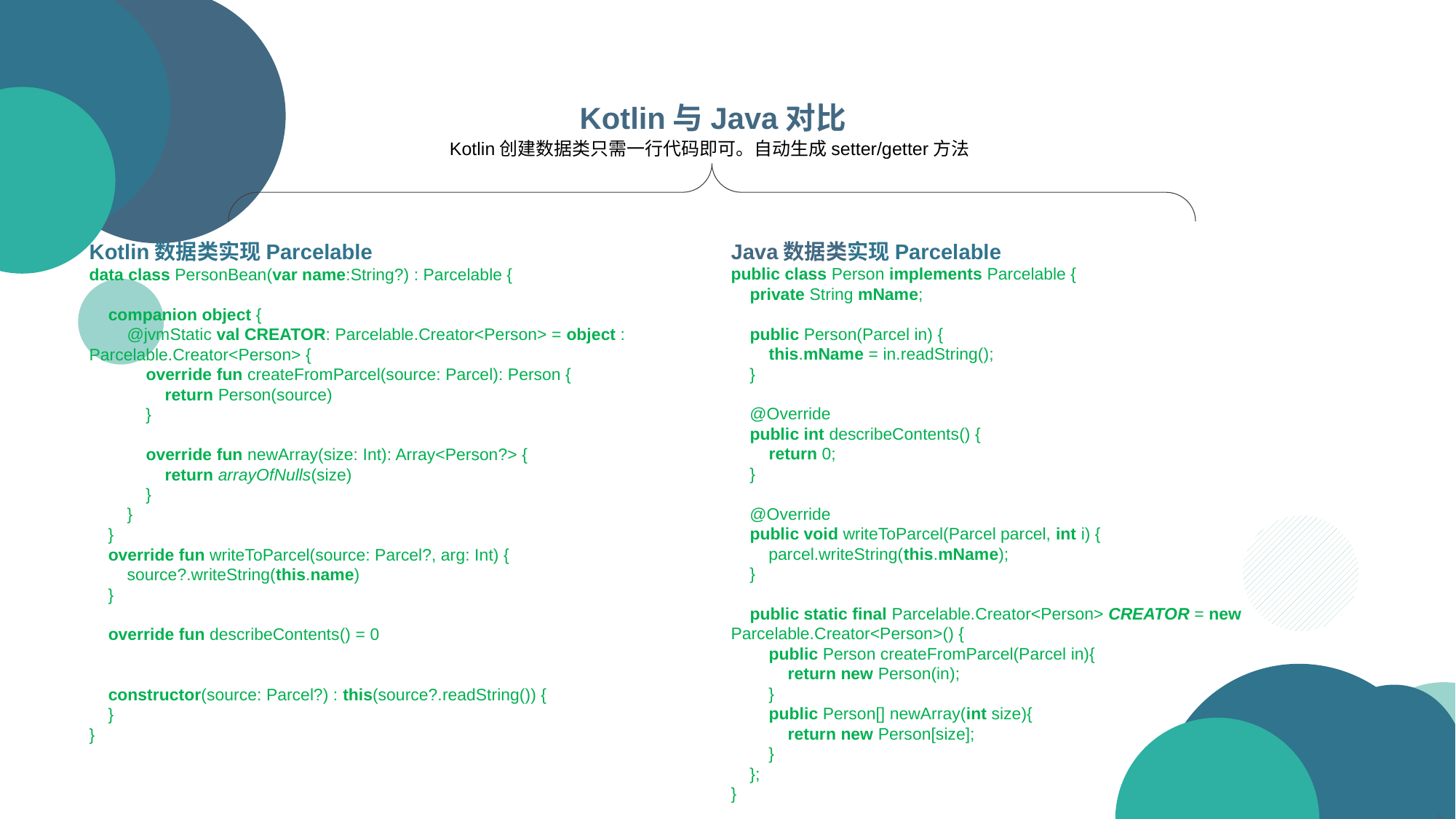

Kotlin与Java对比
Kotlin创建数据类只需一行代码即可。自动生成setter/getter方法
Java数据类实现Parcelable
public class Person implements Parcelable {
    private String mName;
    public Person(Parcel in) {
        this.mName = in.readString();
    }
    @Override
    public int describeContents() {
        return 0;
    }
    @Override
    public void writeToParcel(Parcel parcel, int i) {
        parcel.writeString(this.mName);
    }
    public static final Parcelable.Creator<Person> CREATOR = new Parcelable.Creator<Person>() {
        public Person createFromParcel(Parcel in){
            return new Person(in);
        }
        public Person[] newArray(int size){
            return new Person[size];
        }
    };
}

### Chart

| Category |
|---|
Kotlin数据类实现Parcelable
data class PersonBean(var name:String?) : Parcelable {
    companion object {
        @jvmStatic val CREATOR: Parcelable.Creator<Person> = object : Parcelable.Creator<Person> {
            override fun createFromParcel(source: Parcel): Person {
                return Person(source)
            }
            override fun newArray(size: Int): Array<Person?> {
                return arrayOfNulls(size)
            }
        }
    }
    override fun writeToParcel(source: Parcel?, arg: Int) {
        source?.writeString(this.name)
    }
    override fun describeContents() = 0
    constructor(source: Parcel?) : this(source?.readString()) {
    }
}

### Chart

| Category |
|---|